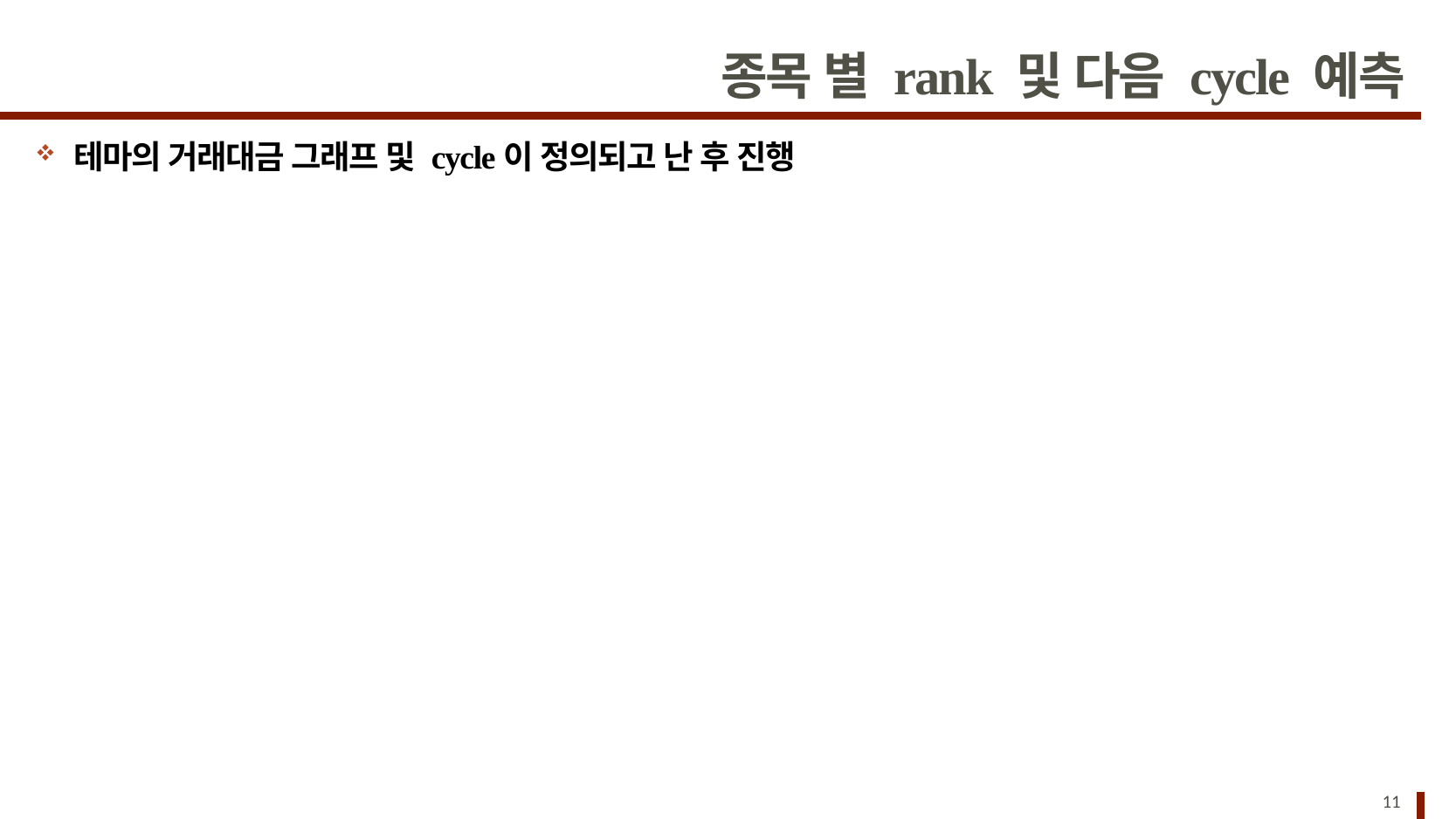

# 종목 별 rank 및 다음 cycle 예측
테마의 거래대금 그래프 및 cycle이 정의되고 난 후 진행

11